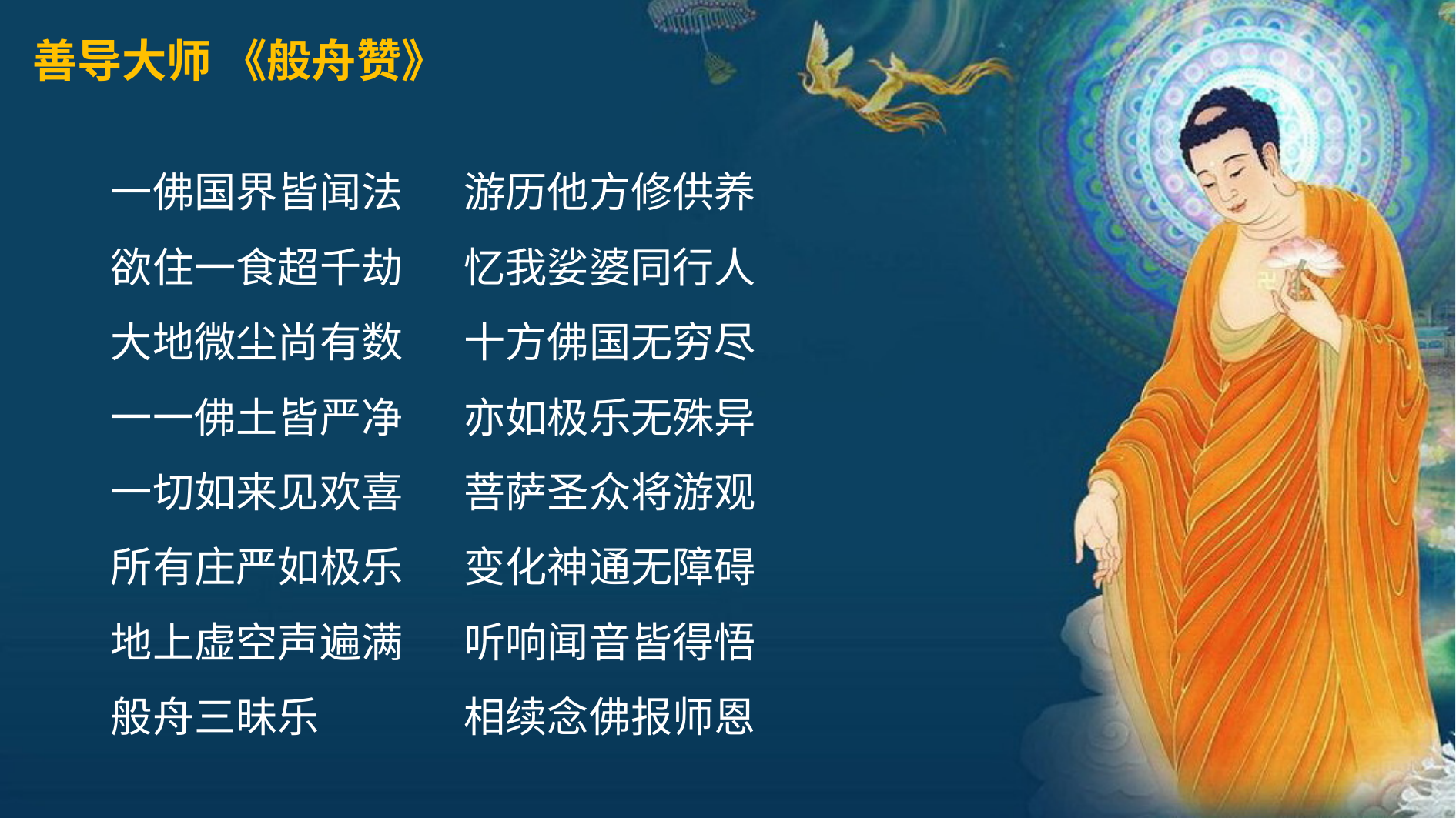

善导大师 《般舟赞》
一佛国界皆闻法  　游历他方修供养
欲住一食超千劫　  忆我娑婆同行人
大地微尘尚有数　  十方佛国无穷尽
一一佛土皆严净  　亦如极乐无殊异
一切如来见欢喜　  菩萨圣众将游观
所有庄严如极乐  　变化神通无障碍
地上虚空声遍满　  听响闻音皆得悟
般舟三昧乐　　　  相续念佛报师恩